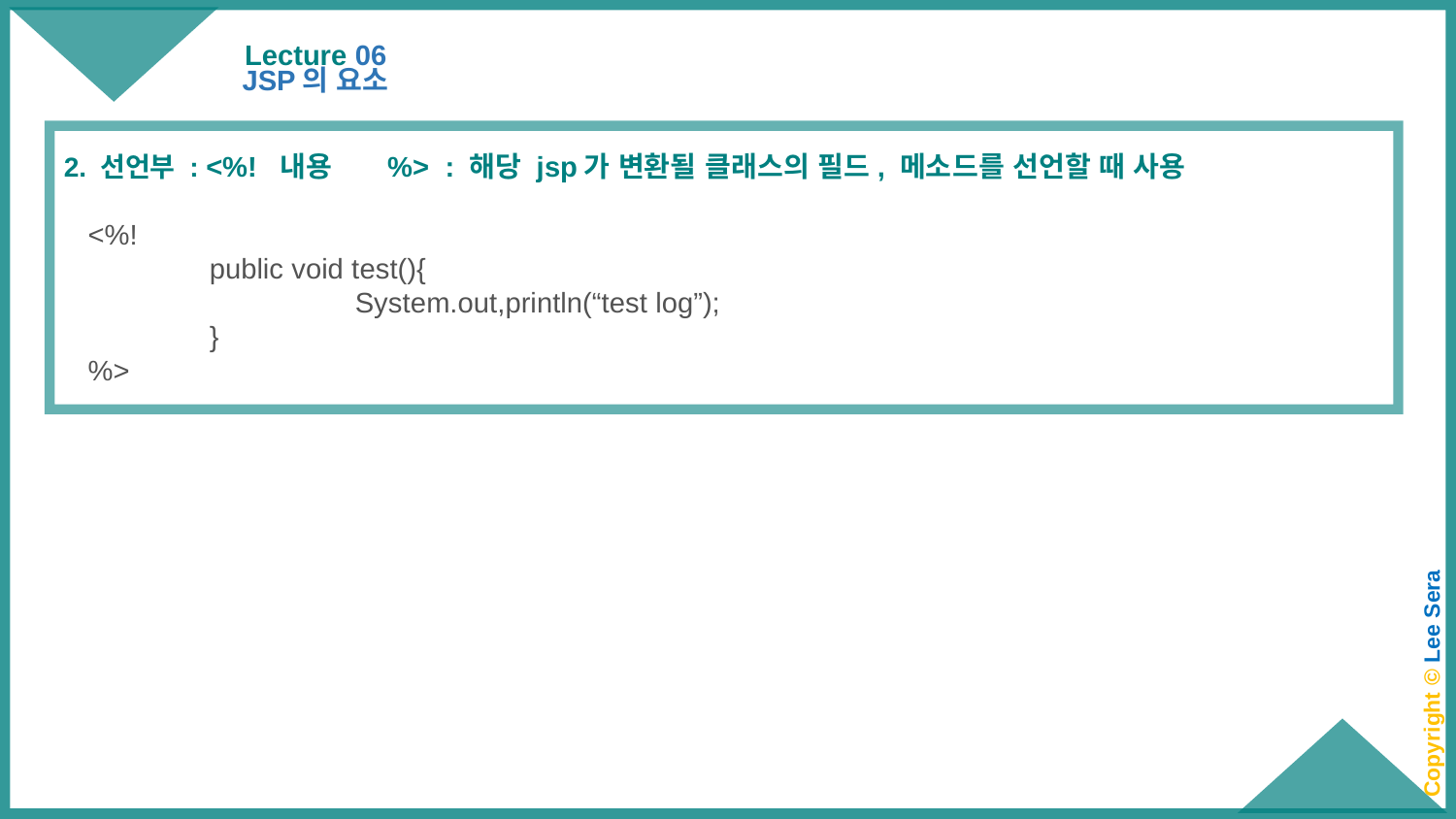

# Lecture 06
JSP의 요소
2. 선언부 : <%!  내용      %>  : 해당 jsp가 변환될 클래스의 필드, 메소드를 선언할 때 사용

   <%!
	public void test(){
		System.out,println(“test log”);
	}
   %>
Copyright © Lee Sera